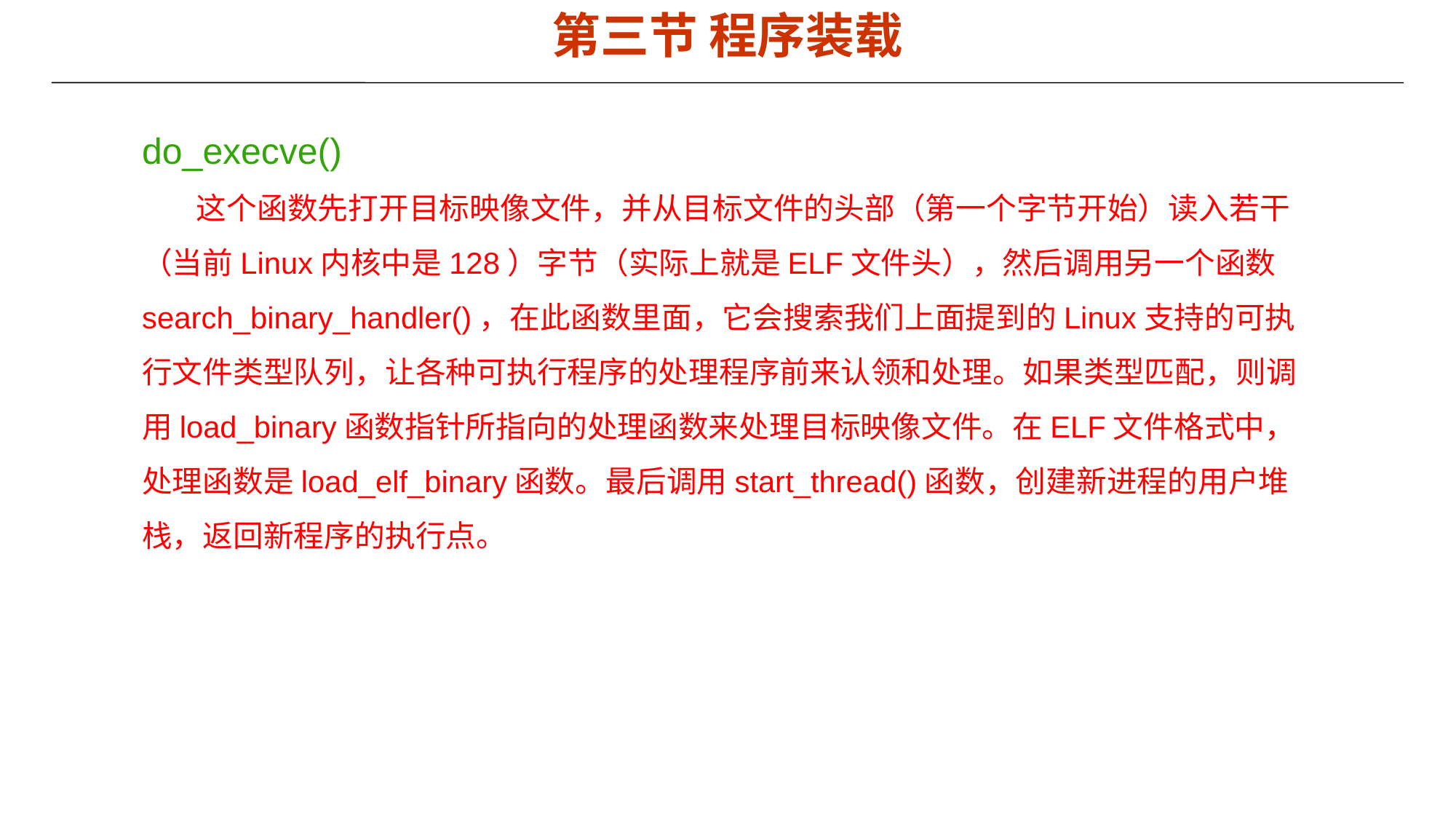

第三节 程序装载

do_execve()
       这个函数先打开目标映像文件，并从目标文件的头部（第一个字节开始）读入若干（当前Linux内核中是128）字节（实际上就是ELF文件头），然后调用另一个函数search_binary_handler()，在此函数里面，它会搜索我们上面提到的Linux支持的可执行文件类型队列，让各种可执行程序的处理程序前来认领和处理。如果类型匹配，则调用load_binary函数指针所指向的处理函数来处理目标映像文件。在ELF文件格式中，处理函数是load_elf_binary函数。最后调用start_thread()函数，创建新进程的用户堆栈，返回新程序的执行点。